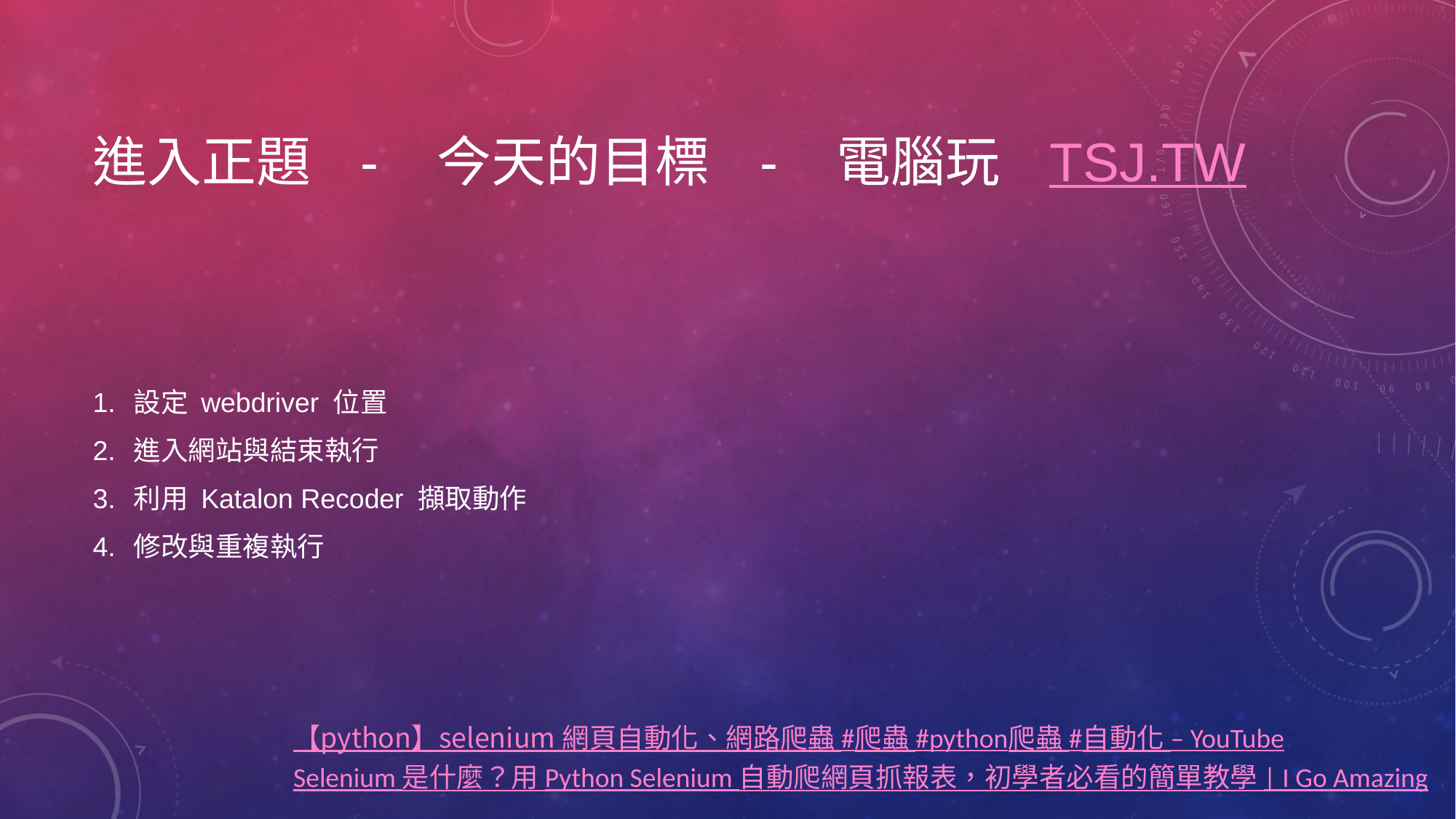

# 進入正題   -   今天的目標   -   電腦玩   tsj.tw
設定 webdriver 位置
進入網站與結束執行
利用 Katalon Recoder 擷取動作
修改與重複執行
【python】selenium 網頁自動化、網路爬蟲 #爬蟲 #python爬蟲 #自動化 – YouTube
Selenium 是什麼？用 Python Selenium 自動爬網頁抓報表，初學者必看的簡單教學 | I Go Amazing